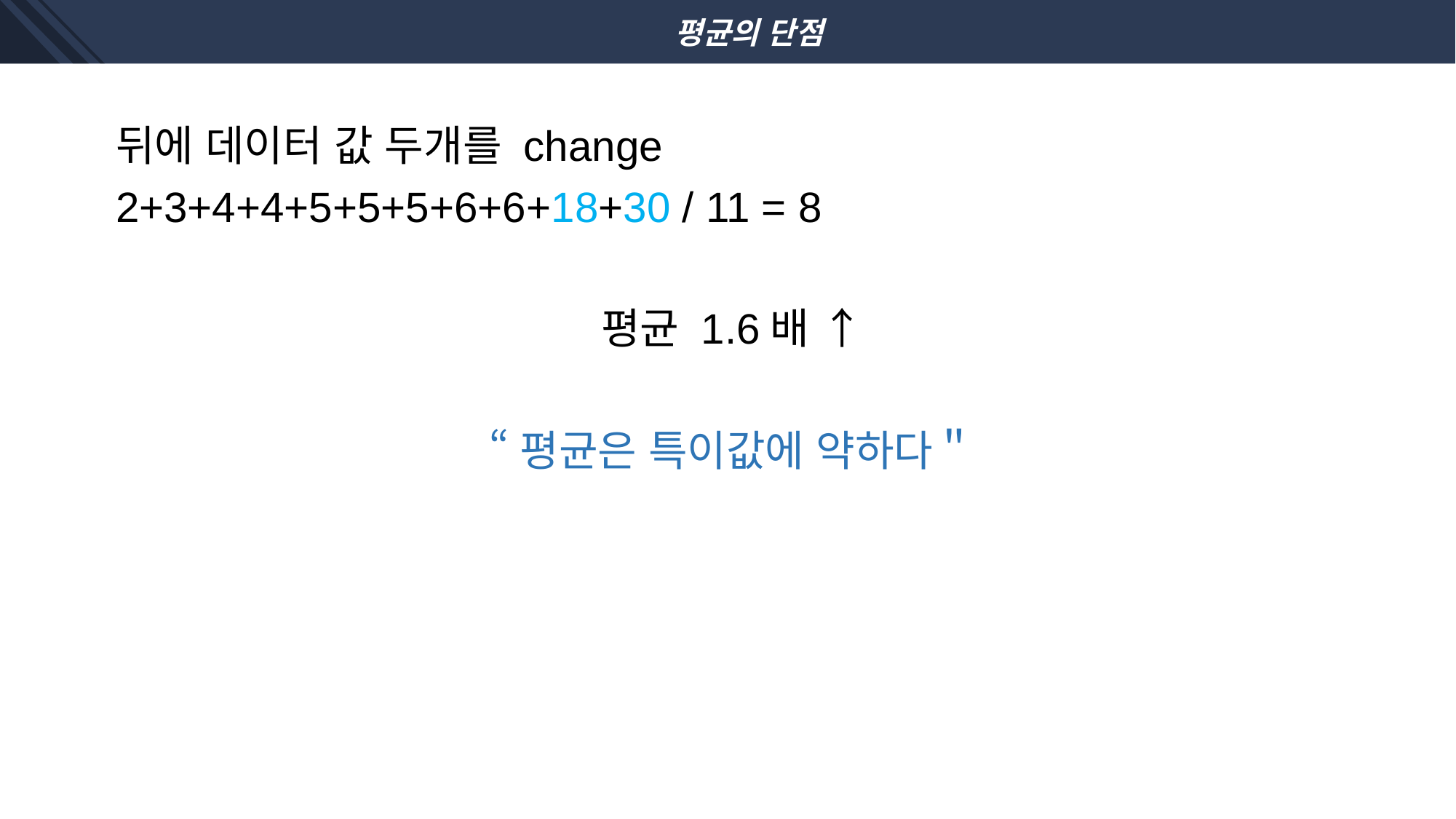

평균의 단점

뒤에 데이터 값 두개를 change
2+3+4+4+5+5+5+6+6+18+30 / 11 = 8

평균 1.6배 ↑

“평균은 특이값에 약하다＂